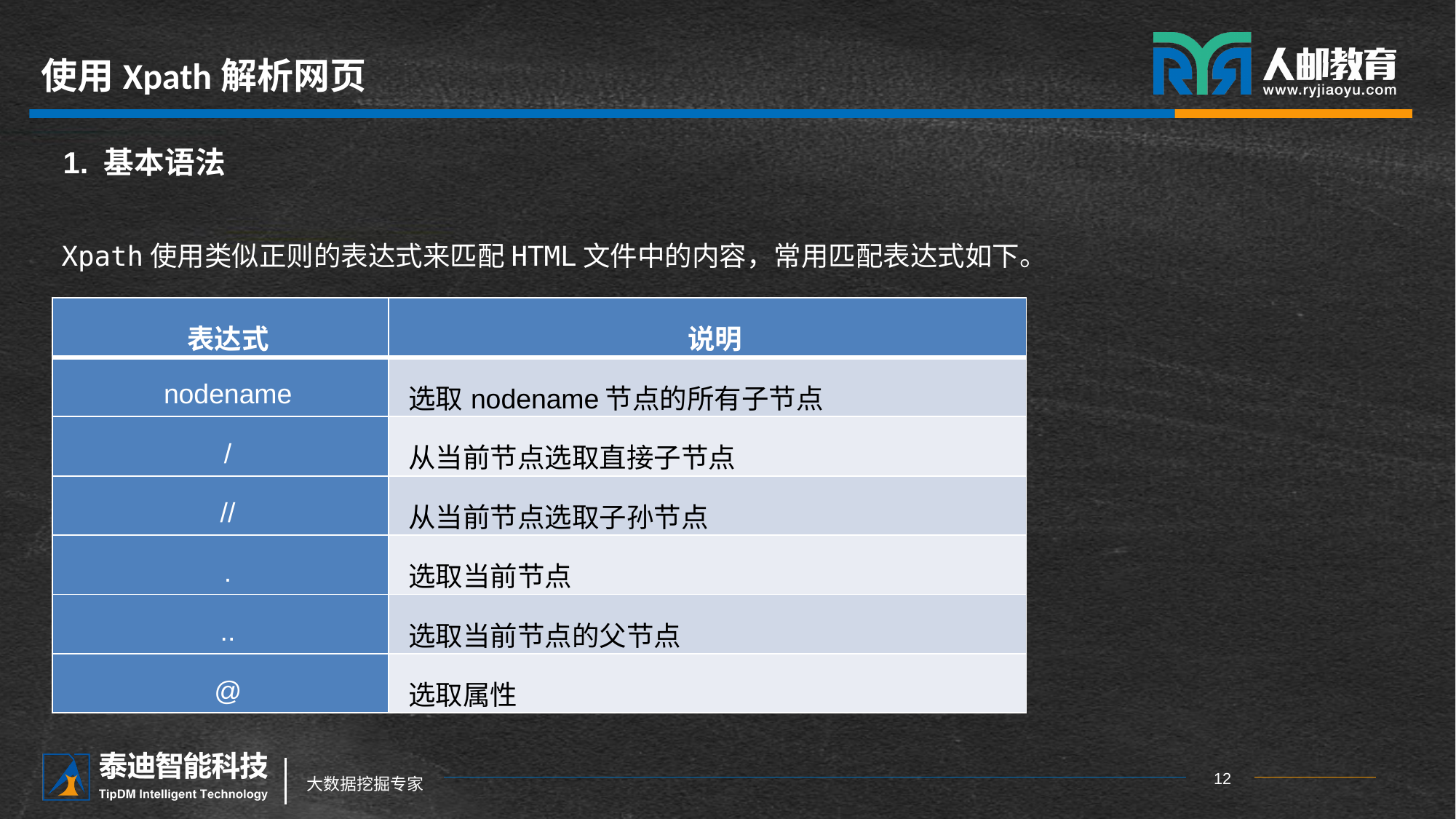

# 使用Xpath解析网页
1. 基本语法
Xpath使用类似正则的表达式来匹配HTML文件中的内容，常用匹配表达式如下。

| 表达式 | 说明 |
| --- | --- |
| nodename | 选取nodename节点的所有子节点 |
| / | 从当前节点选取直接子节点 |
| // | 从当前节点选取子孙节点 |
| . | 选取当前节点 |
| .. | 选取当前节点的父节点 |
| @ | 选取属性 |